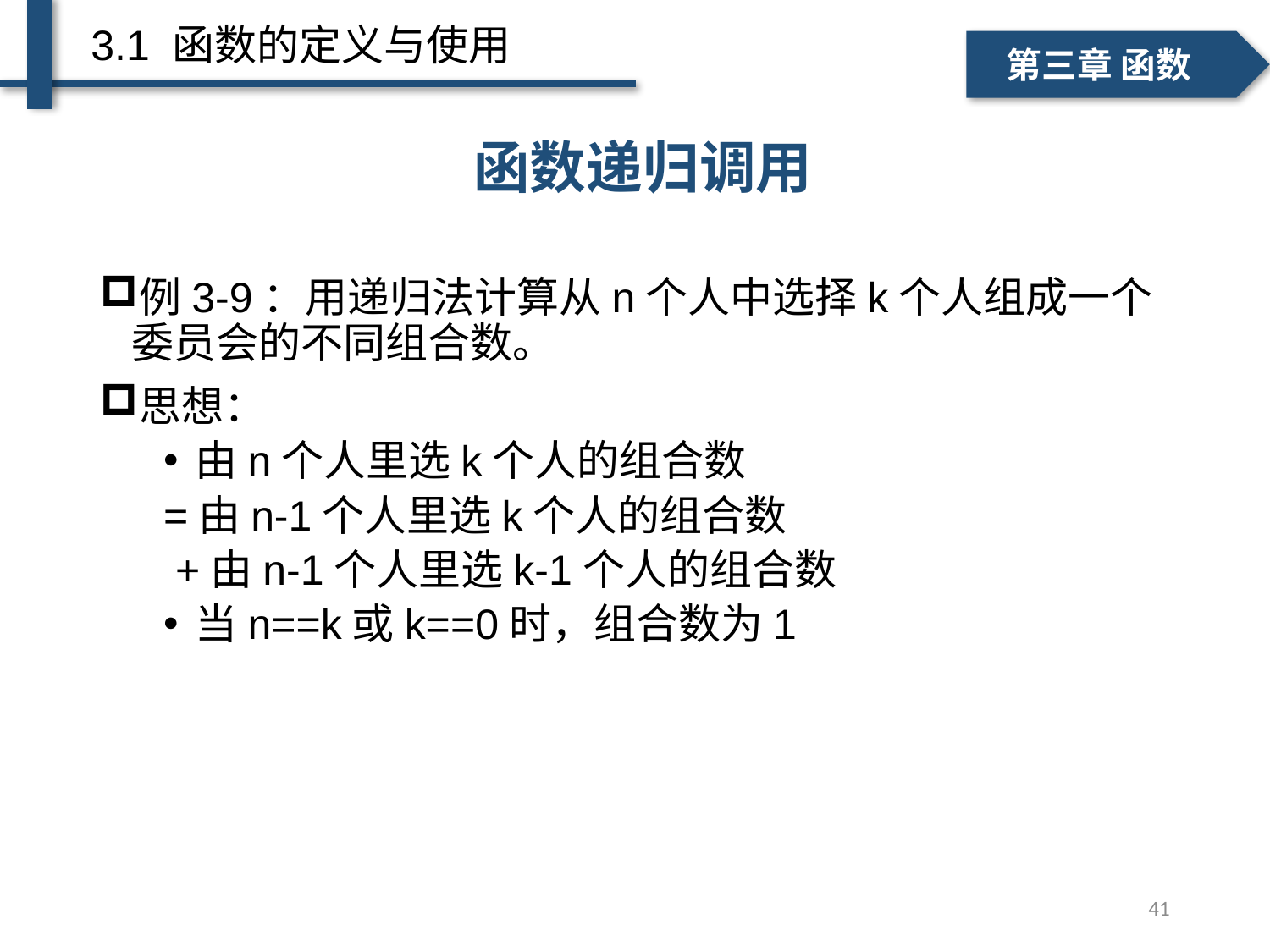

3.1 函数的定义与使用
一、个人简介
二、学术成绩

第三章 函数

函数递归调用
例3-9：用递归法计算从n个人中选择k个人组成一个委员会的不同组合数。
思想：
由n个人里选k个人的组合数
=由n-1个人里选k个人的组合数
 +由n-1个人里选k-1个人的组合数
当n==k或k==0时，组合数为1
41